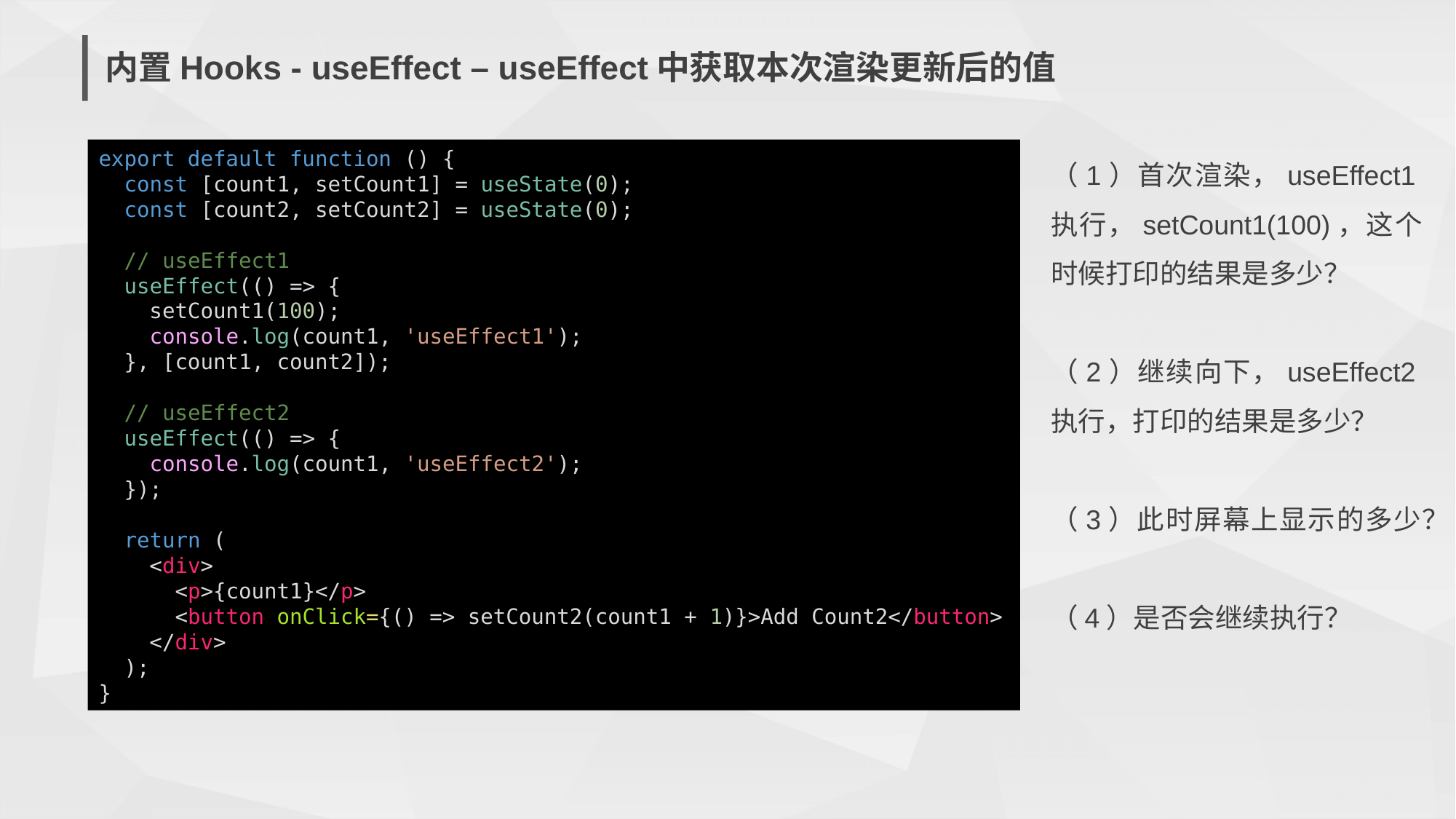

内置Hooks - useEffect – useEffect中获取本次渲染更新后的值
export default function () {
  const [count1, setCount1] = useState(0);
  const [count2, setCount2] = useState(0);
  // useEffect1
  useEffect(() => {
    setCount1(100);
    console.log(count1, 'useEffect1');
  }, [count1, count2]);
  // useEffect2
  useEffect(() => {
    console.log(count1, 'useEffect2');
  });
  return (
    <div>
      <p>{count1}</p>
      <button onClick={() => setCount2(count1 + 1)}>Add Count2</button>
    </div>
  );
}
（1）首次渲染，useEffect1执行，setCount1(100)，这个时候打印的结果是多少？

（2）继续向下，useEffect2执行，打印的结果是多少？

（3）此时屏幕上显示的多少？

（4）是否会继续执行？